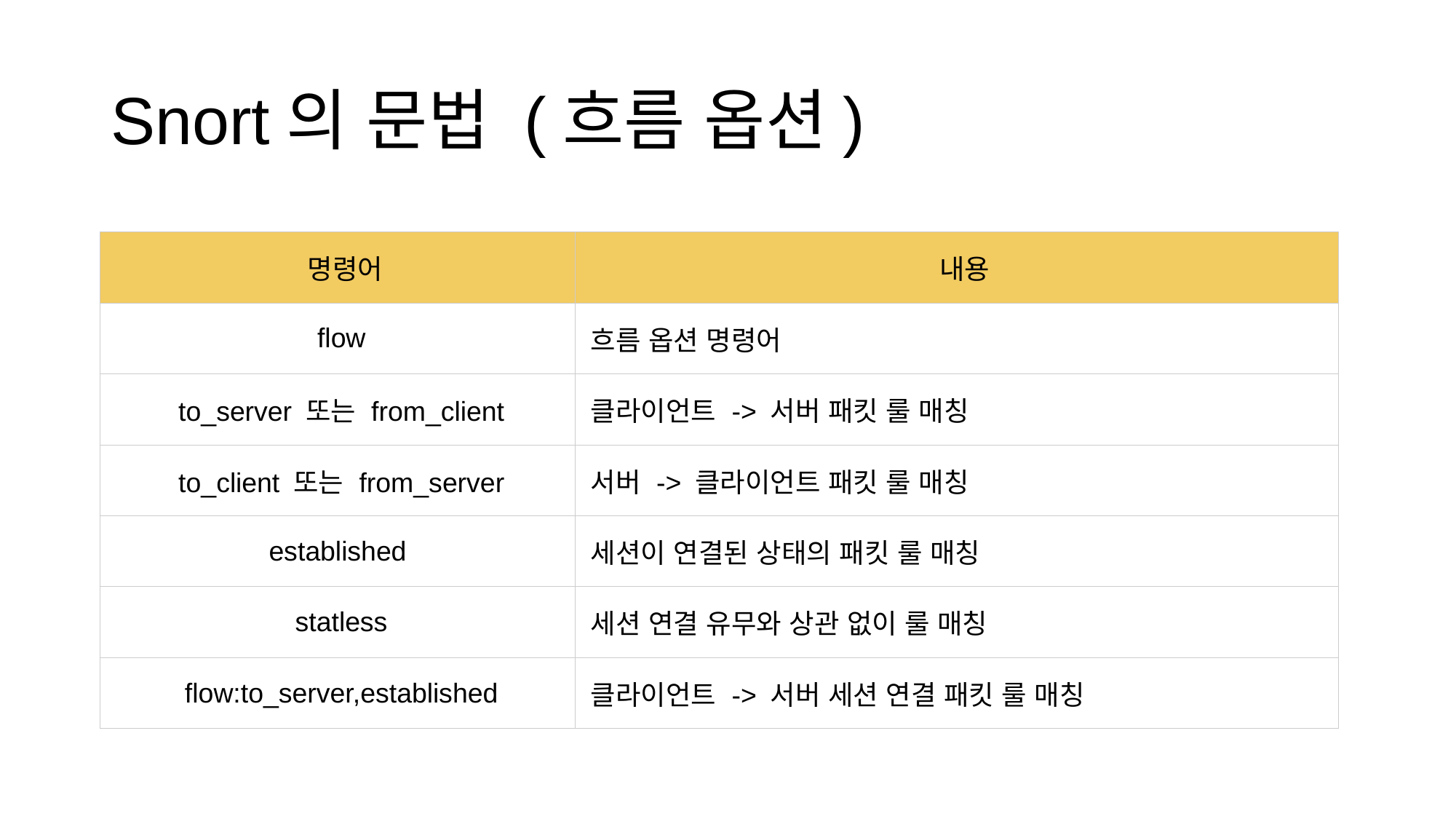

# Snort의 문법 (흐름 옵션)
| 명령어 | 내용 |
| --- | --- |
| flow | 흐름 옵션 명령어 |
| to\_server 또는 from\_client | 클라이언트 -> 서버 패킷 룰 매칭 |
| to\_client 또는 from\_server | 서버 -> 클라이언트 패킷 룰 매칭 |
| established | 세션이 연결된 상태의 패킷 룰 매칭 |
| statless | 세션 연결 유무와 상관 없이 룰 매칭 |
| flow:to\_server,established | 클라이언트 -> 서버 세션 연결 패킷 룰 매칭 |